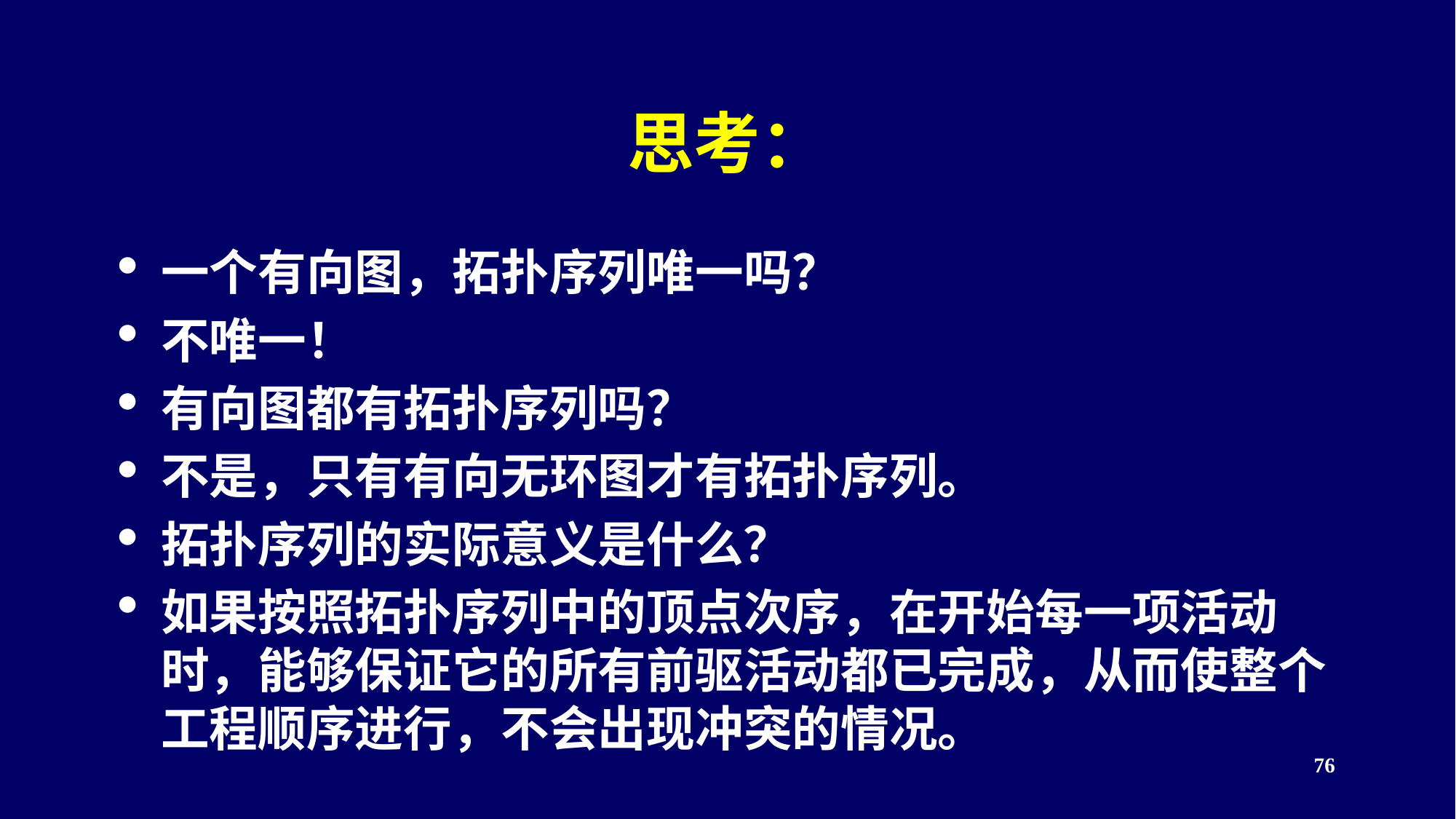

# 思考：
一个有向图，拓扑序列唯一吗？
不唯一！
有向图都有拓扑序列吗？
不是，只有有向无环图才有拓扑序列。
拓扑序列的实际意义是什么？
如果按照拓扑序列中的顶点次序，在开始每一项活动时，能够保证它的所有前驱活动都已完成，从而使整个工程顺序进行，不会出现冲突的情况。
76